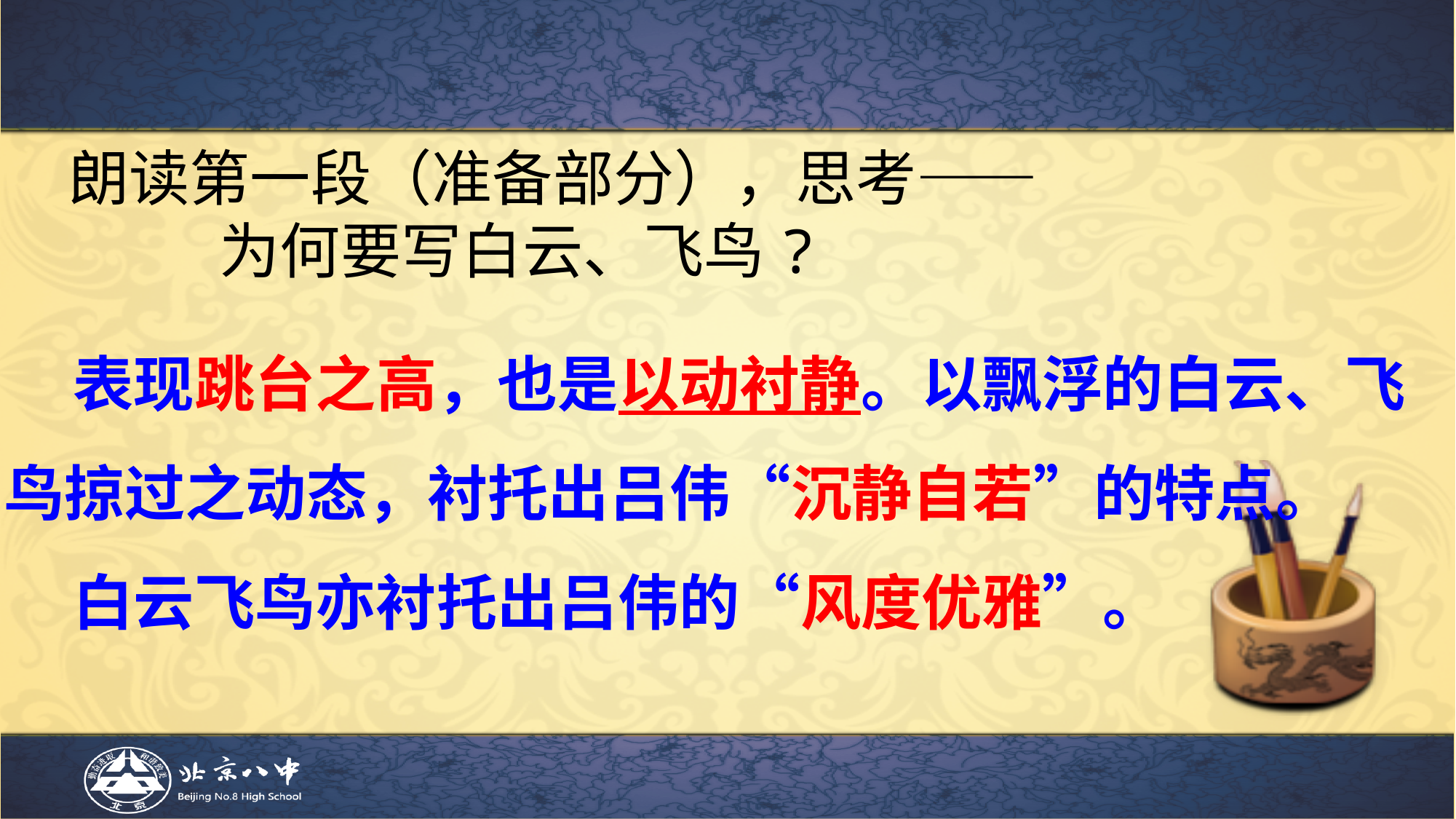

朗读第一段（准备部分），思考——
          为何要写白云、飞鸟?
    表现跳台之高，也是以动衬静。以飘浮的白云、飞鸟掠过之动态，衬托出吕伟“沉静自若”的特点。
    白云飞鸟亦衬托出吕伟的“风度优雅”。